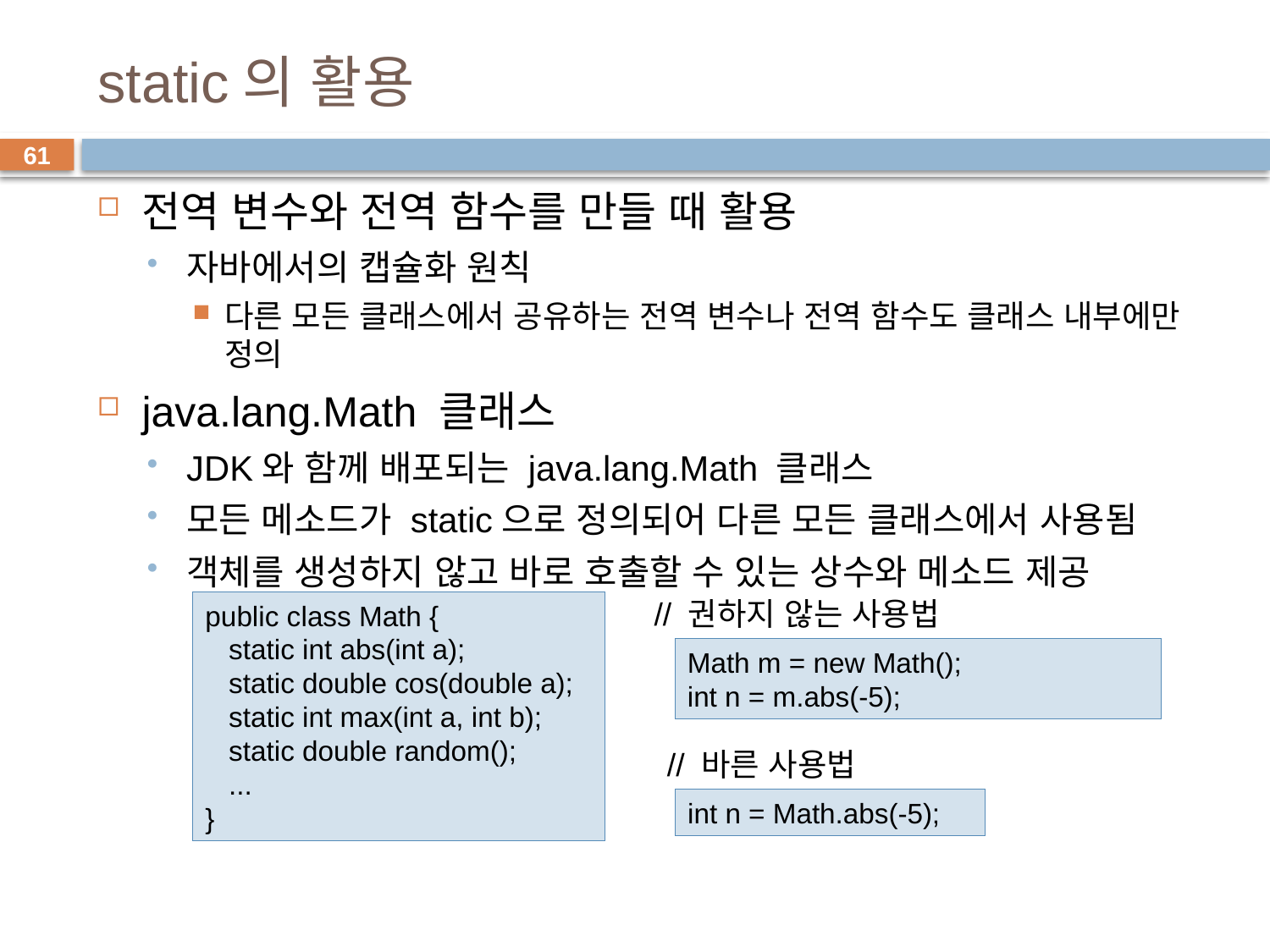

# static의 활용
61
전역 변수와 전역 함수를 만들 때 활용
자바에서의 캡슐화 원칙
다른 모든 클래스에서 공유하는 전역 변수나 전역 함수도 클래스 내부에만 정의
java.lang.Math 클래스
JDK와 함께 배포되는 java.lang.Math 클래스
모든 메소드가 static으로 정의되어 다른 모든 클래스에서 사용됨
객체를 생성하지 않고 바로 호출할 수 있는 상수와 메소드 제공

// 권하지 않는 사용법
public class Math {
   static int abs(int a);
   static double cos(double a);
   static int max(int a, int b);
   static double random();
   ...
}
Math m = new Math();
int n = m.abs(-5);
// 바른 사용법
int n = Math.abs(-5);